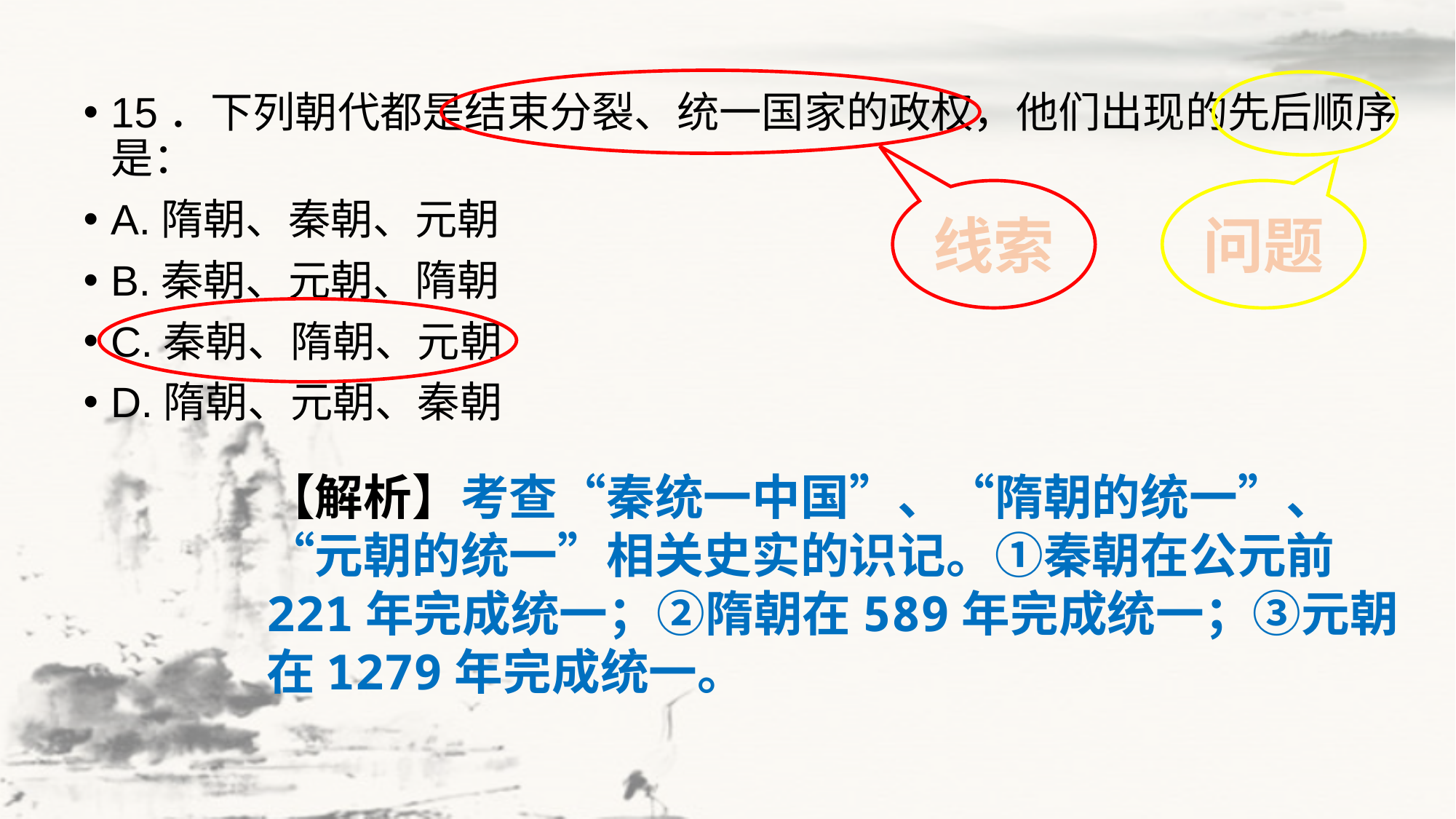

15．下列朝代都是结束分裂、统一国家的政权，他们出现的先后顺序是：
A.隋朝、秦朝、元朝
B.秦朝、元朝、隋朝
C.秦朝、隋朝、元朝
D.隋朝、元朝、秦朝
线索
问题

【解析】考查“秦统一中国”、“隋朝的统一”、“元朝的统一”相关史实的识记。①秦朝在公元前221年完成统一；②隋朝在589年完成统一；③元朝在1279年完成统一。